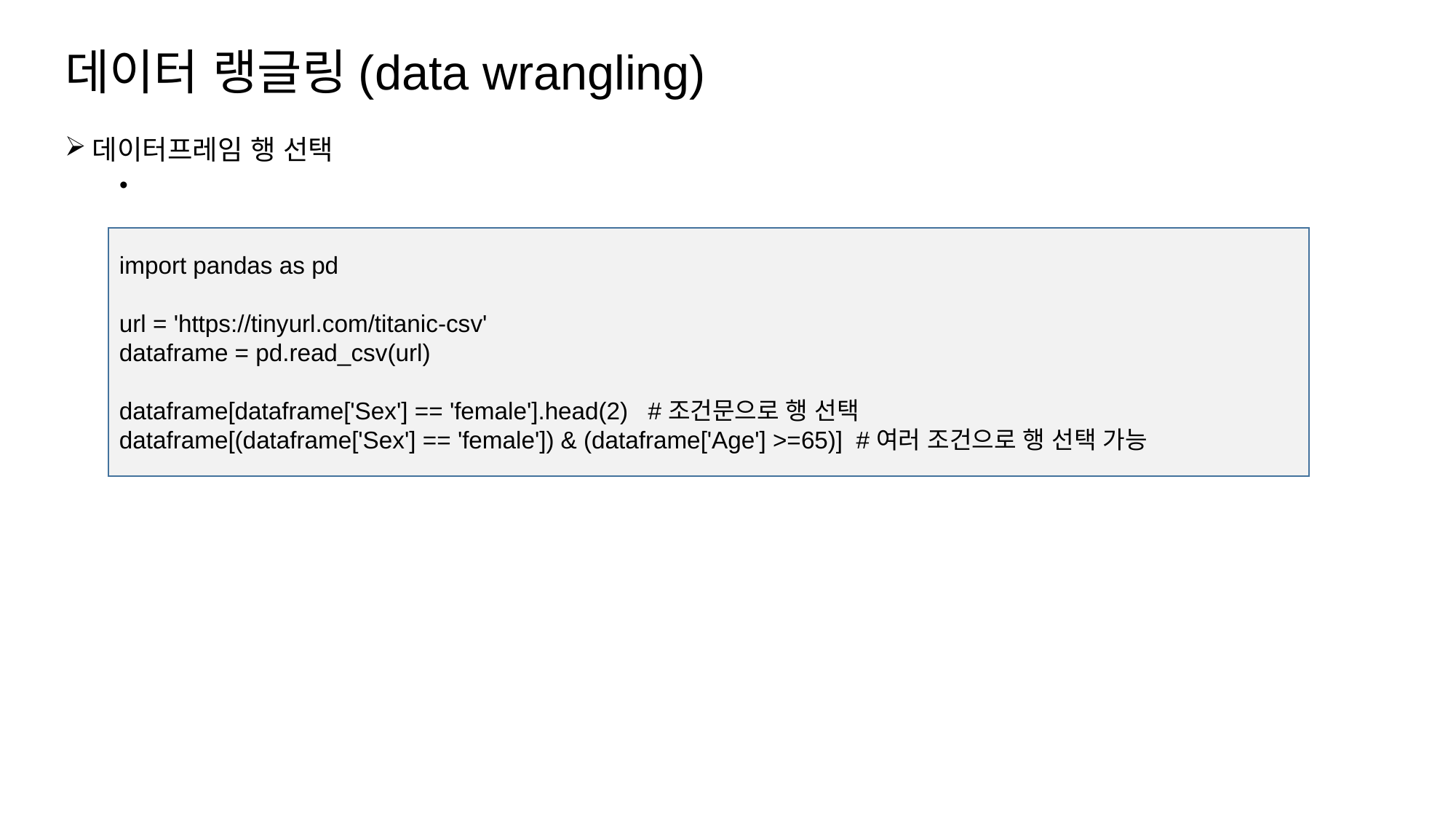

# 데이터 랭글링(data wrangling)
데이터프레임 행 선택

import pandas as pd

url = 'https://tinyurl.com/titanic-csv'
dataframe = pd.read_csv(url)

dataframe[dataframe['Sex'] == 'female'].head(2)   #조건문으로 행 선택
dataframe[(dataframe['Sex'] == 'female']) & (dataframe['Age'] >=65)]  #여러 조건으로 행 선택 가능